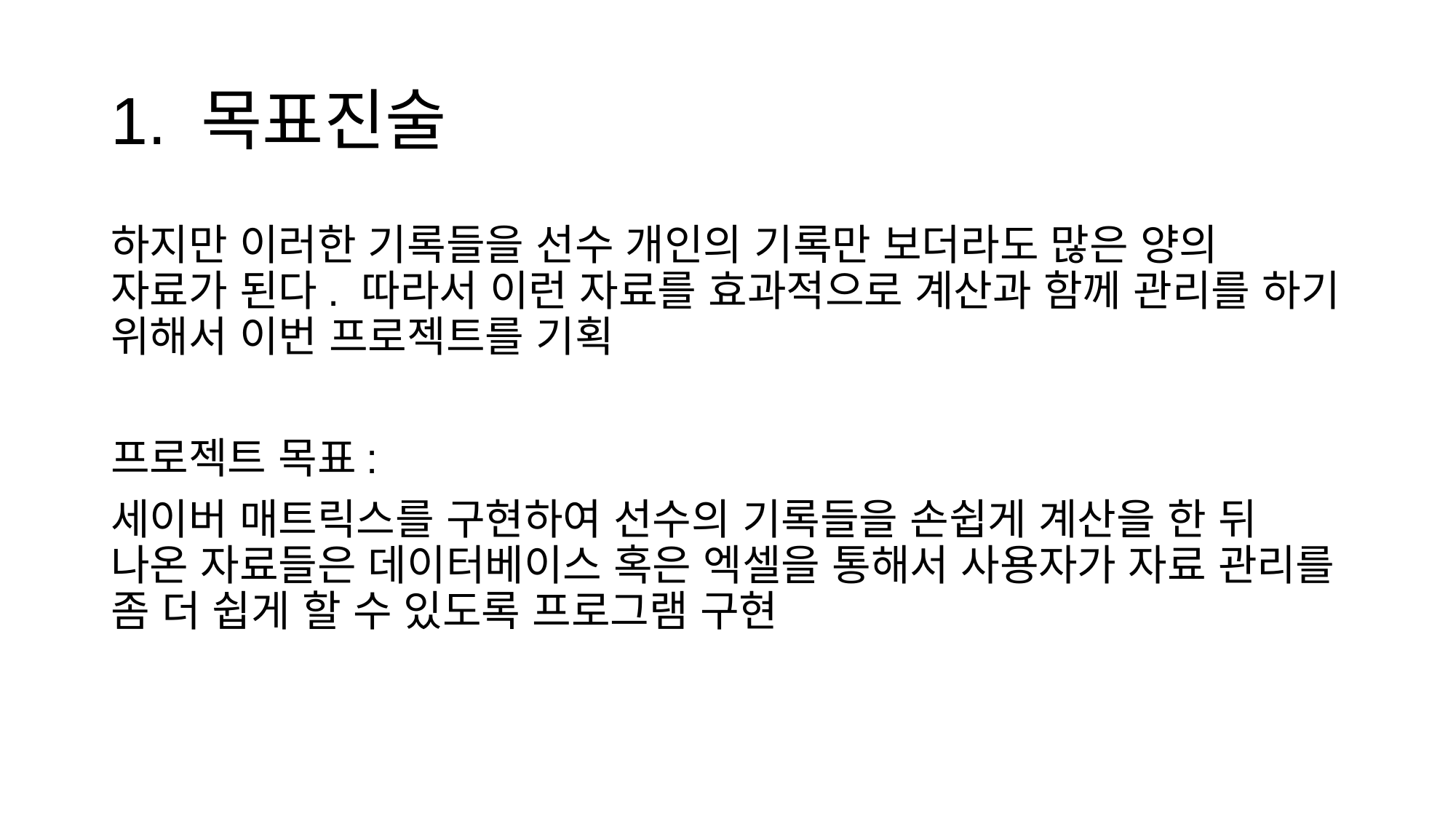

# 1. 목표진술
하지만 이러한 기록들을 선수 개인의 기록만 보더라도 많은 양의 자료가 된다. 따라서 이런 자료를 효과적으로 계산과 함께 관리를 하기 위해서 이번 프로젝트를 기획

프로젝트 목표:
세이버 매트릭스를 구현하여 선수의 기록들을 손쉽게 계산을 한 뒤 나온 자료들은 데이터베이스 혹은 엑셀을 통해서 사용자가 자료 관리를 좀 더 쉽게 할 수 있도록 프로그램 구현